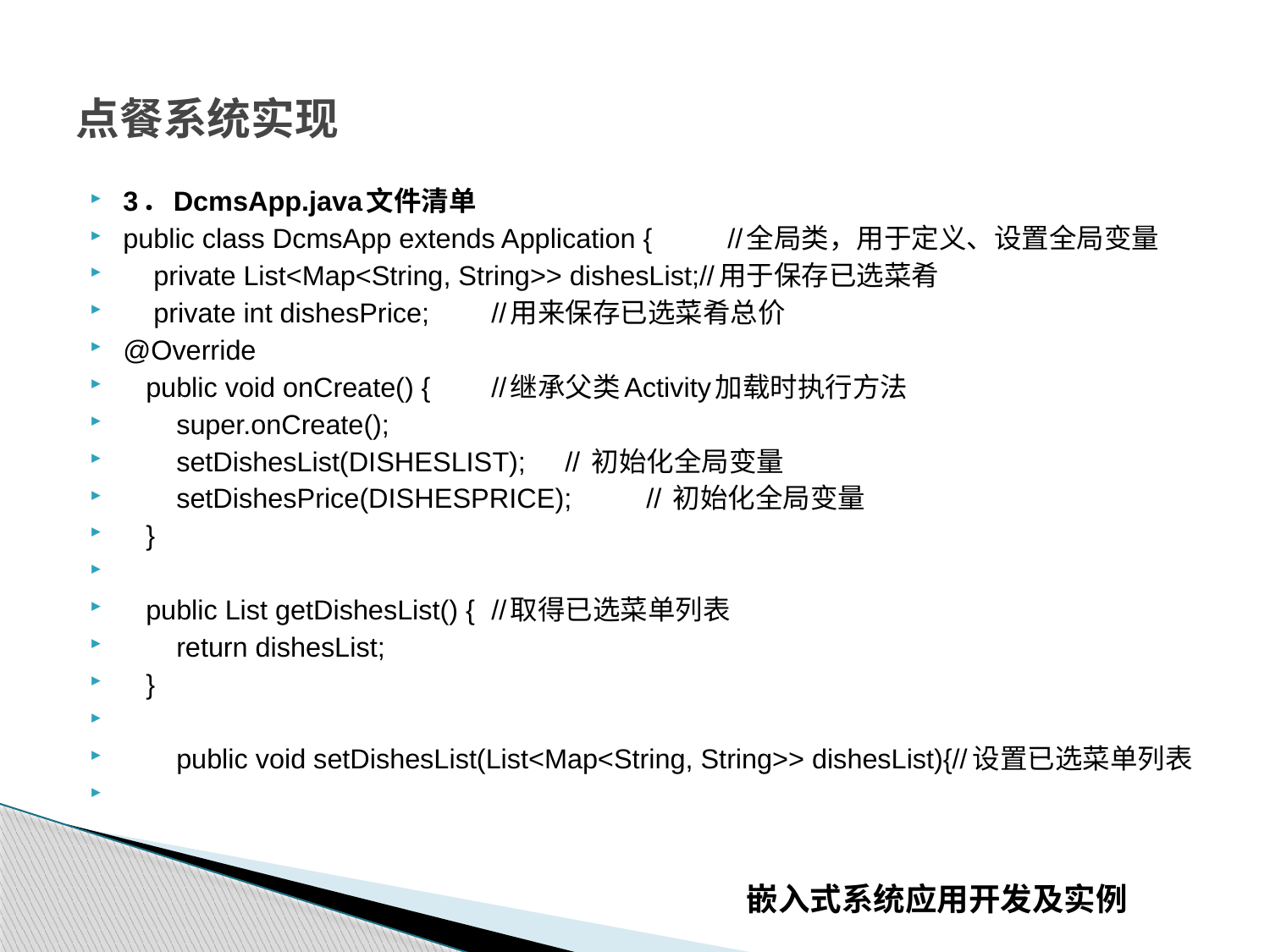

# 点餐系统实现
3．DcmsApp.java文件清单
public class DcmsApp extends Application {	  //全局类，用于定义、设置全局变量
    private List<Map<String, String>> dishesList;//用于保存已选菜肴
    private int dishesPrice;	//用来保存已选菜肴总价
@Override
   public void onCreate() {	//继承父类Activity加载时执行方法
       super.onCreate();
       setDishesList(DISHESLIST); 	// 初始化全局变量
       setDishesPrice(DISHESPRICE);	 // 初始化全局变量
   }

   public List getDishesList() {	//取得已选菜单列表
       return dishesList;
   }

       public void setDishesList(List<Map<String, String>> dishesList){//设置已选菜单列表

嵌入式系统应用开发及实例